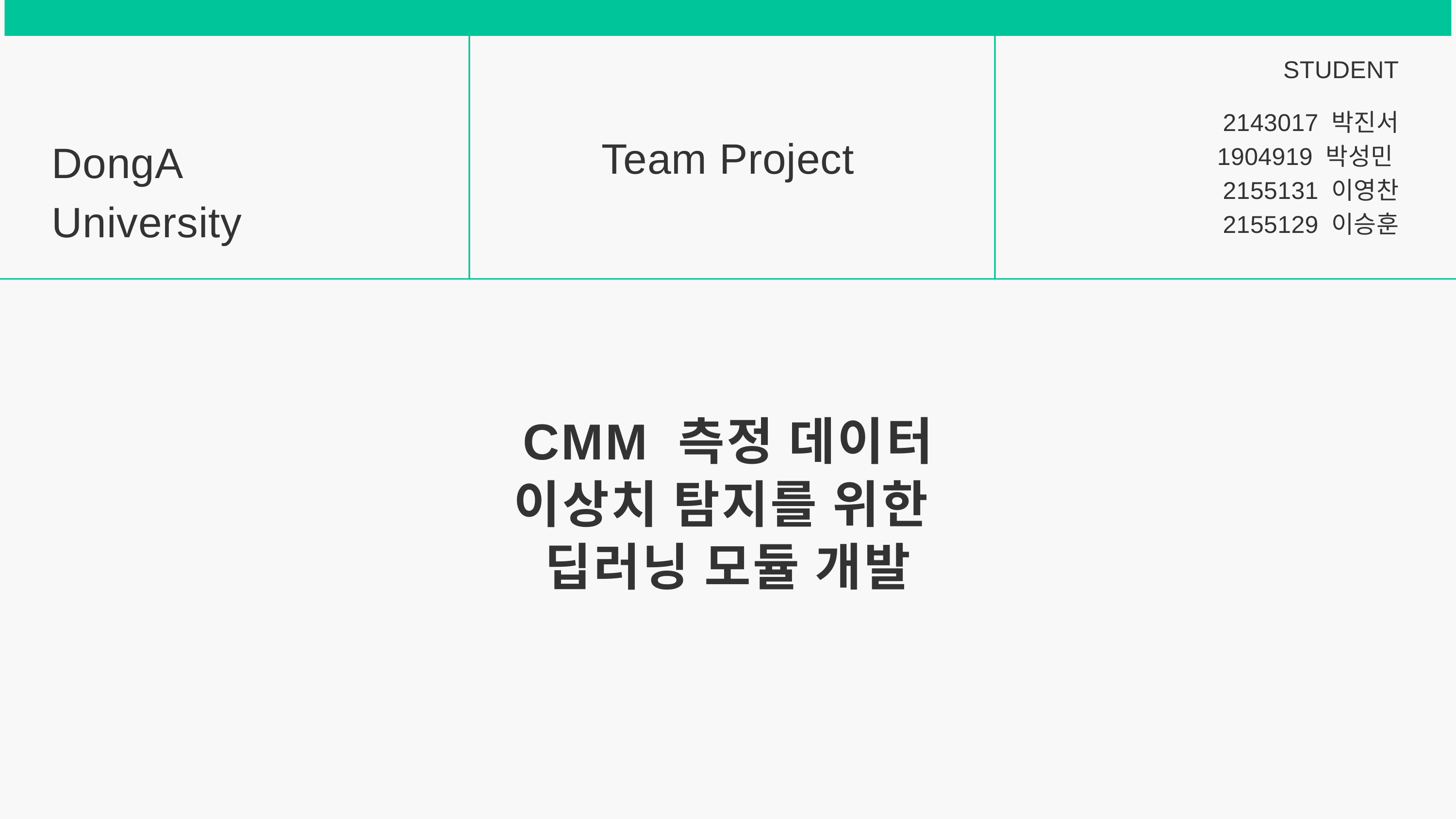

STUDENT
2143017 박진서
1904919 박성민
2155131 이영찬
2155129 이승훈
Team Project
DongA University

CMM 측정 데이터
이상치 탐지를 위한
딥러닝 모듈 개발